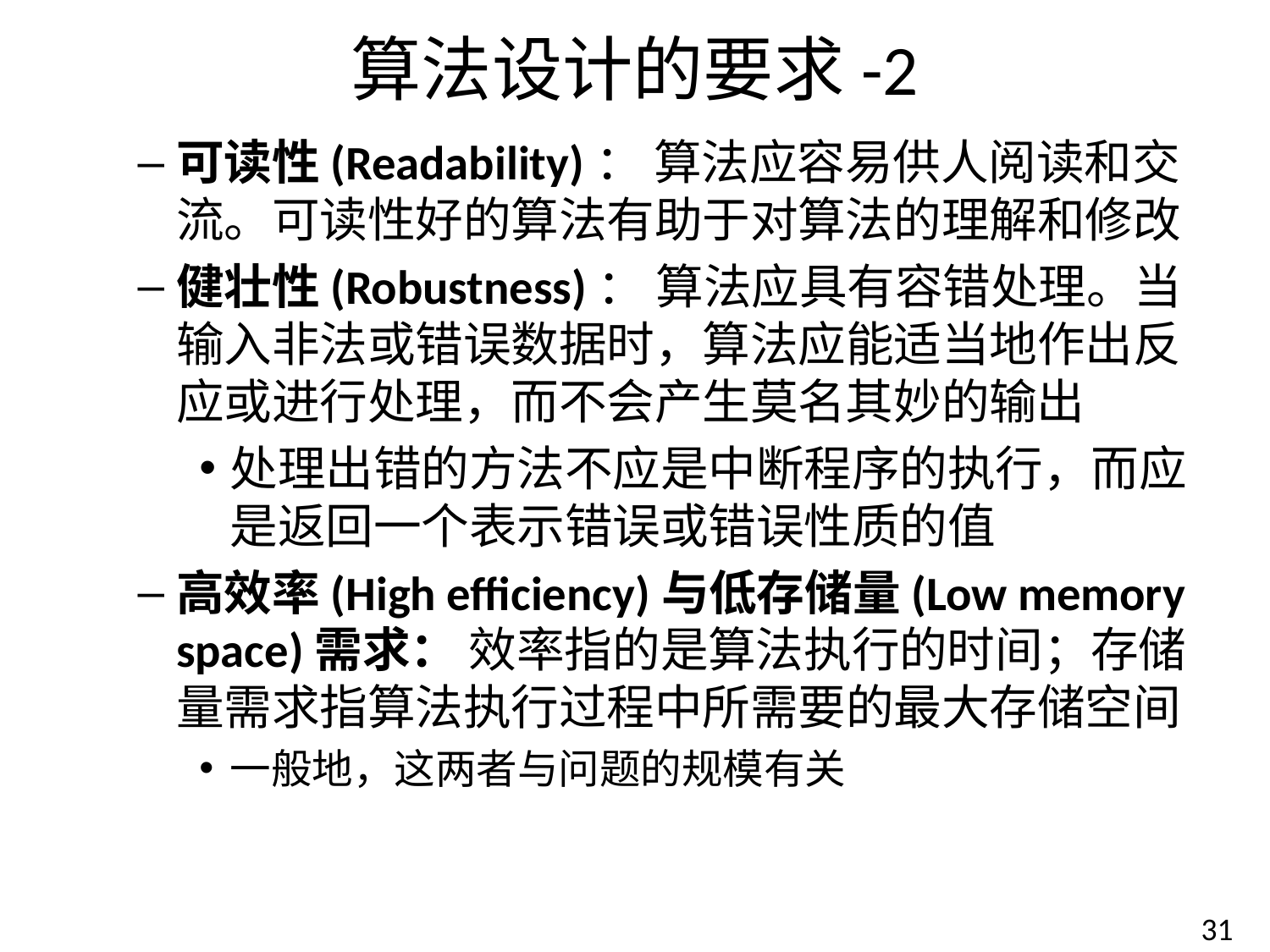

# 算法设计的要求-2
可读性(Readability)： 算法应容易供人阅读和交流。可读性好的算法有助于对算法的理解和修改
健壮性(Robustness)： 算法应具有容错处理。当输入非法或错误数据时，算法应能适当地作出反应或进行处理，而不会产生莫名其妙的输出
处理出错的方法不应是中断程序的执行，而应是返回一个表示错误或错误性质的值
高效率(High efficiency)与低存储量(Low memory space)需求： 效率指的是算法执行的时间；存储量需求指算法执行过程中所需要的最大存储空间
一般地，这两者与问题的规模有关

31